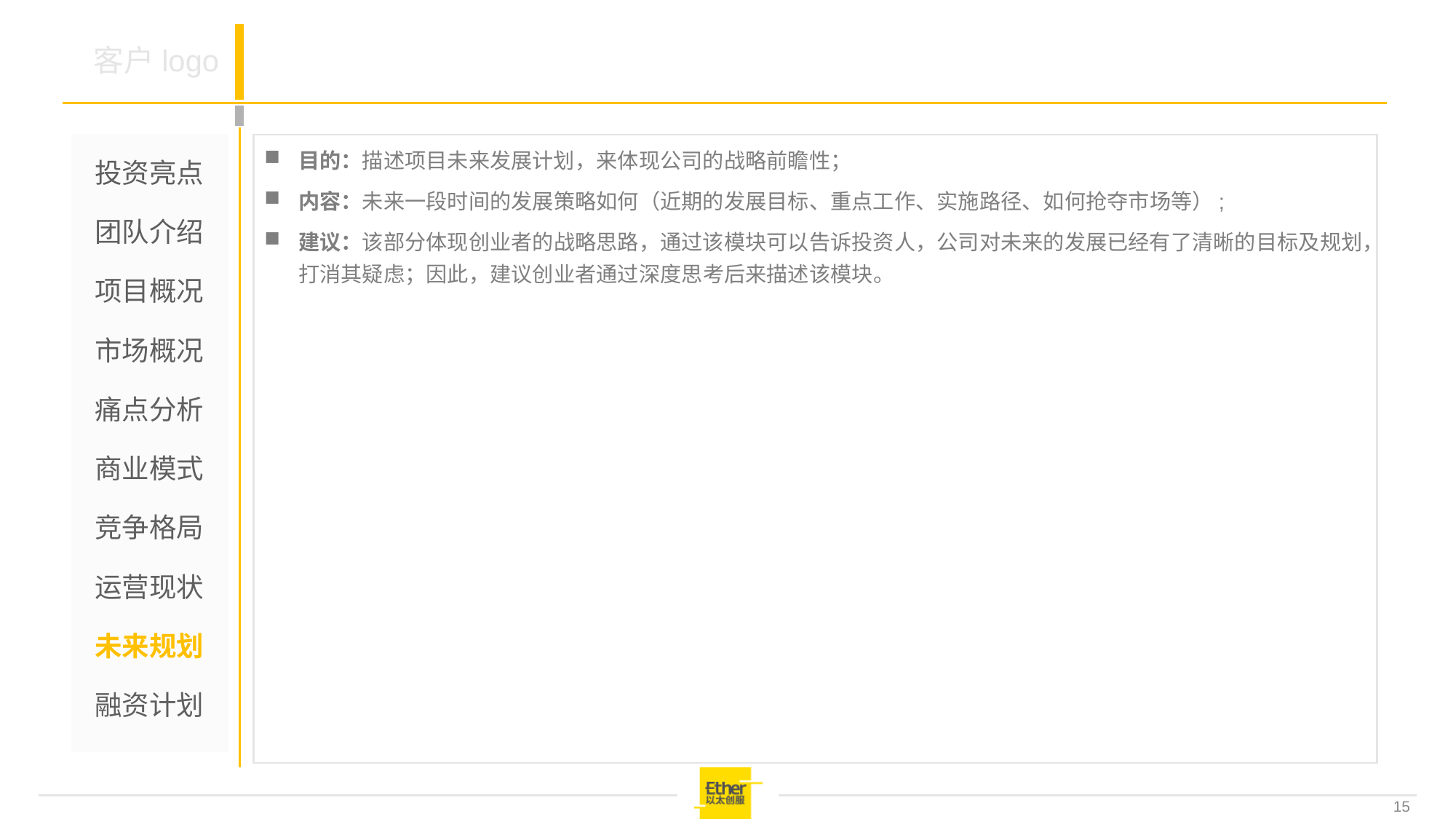

#
目的：描述项目未来发展计划，来体现公司的战略前瞻性；
内容：未来一段时间的发展策略如何（近期的发展目标、重点工作、实施路径、如何抢夺市场等）;
建议：该部分体现创业者的战略思路，通过该模块可以告诉投资人，公司对未来的发展已经有了清晰的目标及规划，打消其疑虑；因此，建议创业者通过深度思考后来描述该模块。

投资亮点
团队介绍
项目概况
市场概况
痛点分析
商业模式
竞争格局
运营现状
未来规划
融资计划

15